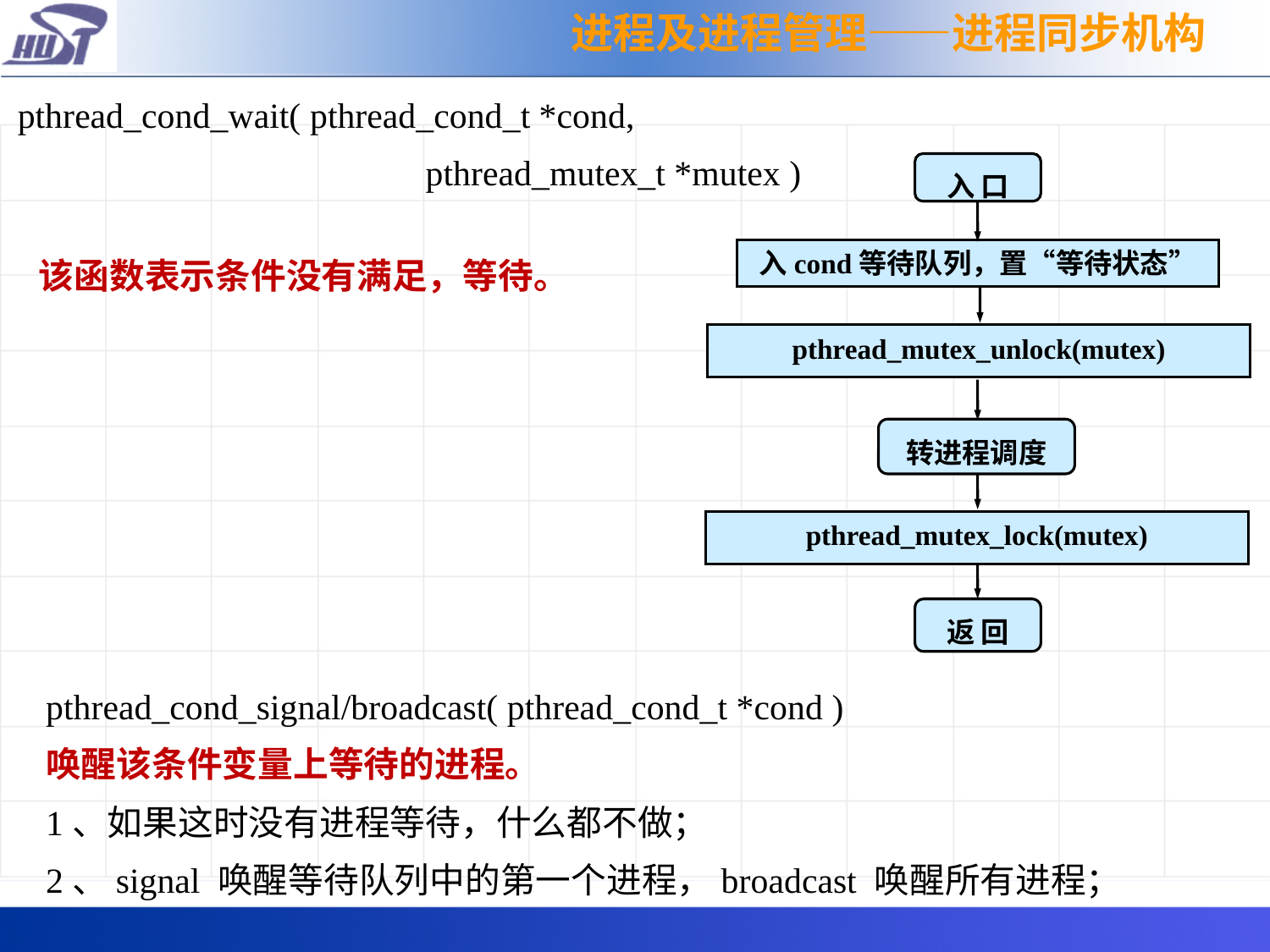

进程及进程管理——进程同步机构
pthread_cond_wait( pthread_cond_t *cond,
			         pthread_mutex_t *mutex )
入 口

入cond等待队列，置“等待状态”

pthread_mutex_unlock(mutex)

转进程调度

pthread_mutex_lock(mutex)

返 回
该函数表示条件没有满足，等待。
pthread_cond_signal/broadcast( pthread_cond_t *cond )
唤醒该条件变量上等待的进程。
1、如果这时没有进程等待，什么都不做；
2、signal 唤醒等待队列中的第一个进程，broadcast 唤醒所有进程；